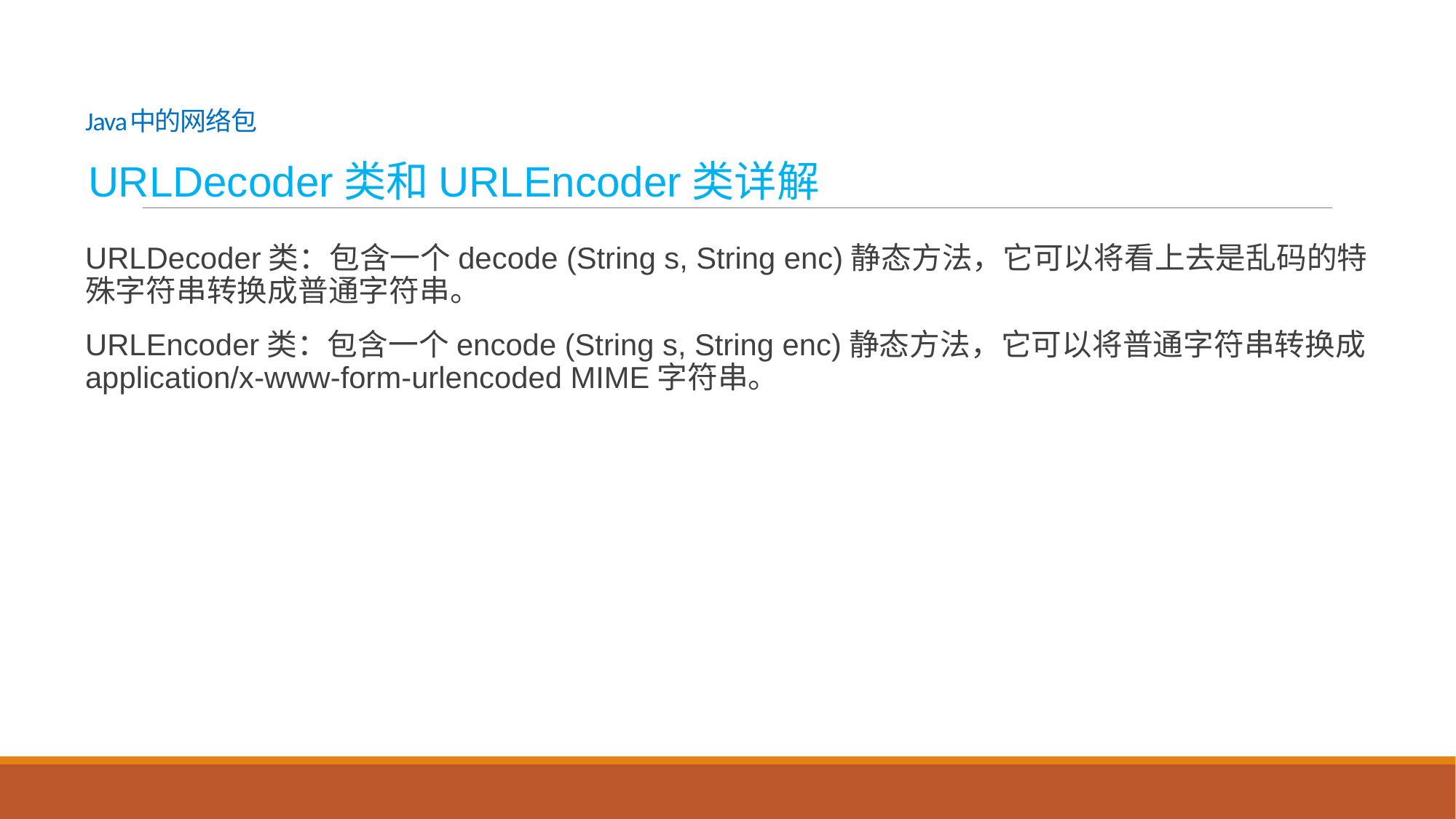

# Java中的网络包
URLDecoder类和URLEncoder类详解
URLDecoder类：包含一个decode (String s, String enc)静态方法，它可以将看上去是乱码的特殊字符串转换成普通字符串。
URLEncoder类：包含一个encode (String s, String enc)静态方法，它可以将普通字符串转换成application/x-www-form-urlencoded MIME字符串。